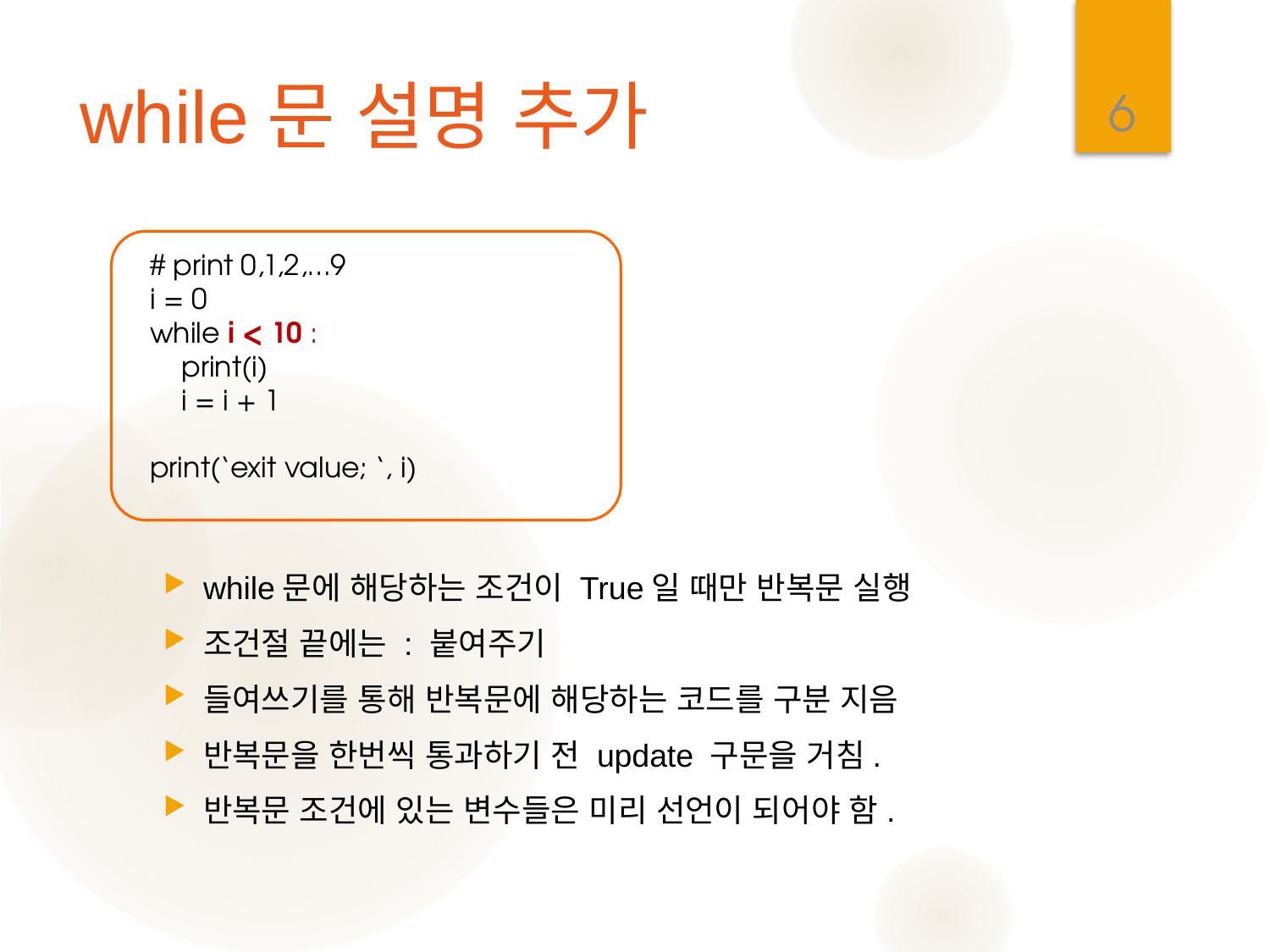

6
# while문 설명 추가

# print 0,1,2,…9
i = 0
while i < 10 :
    print(i)
    i = i + 1

print(‘exit value; ‘, i)

while문에 해당하는 조건이 True일 때만 반복문 실행
조건절 끝에는 : 붙여주기
들여쓰기를 통해 반복문에 해당하는 코드를 구분 지음
반복문을 한번씩 통과하기 전 update 구문을 거침.
반복문 조건에 있는 변수들은 미리 선언이 되어야 함.